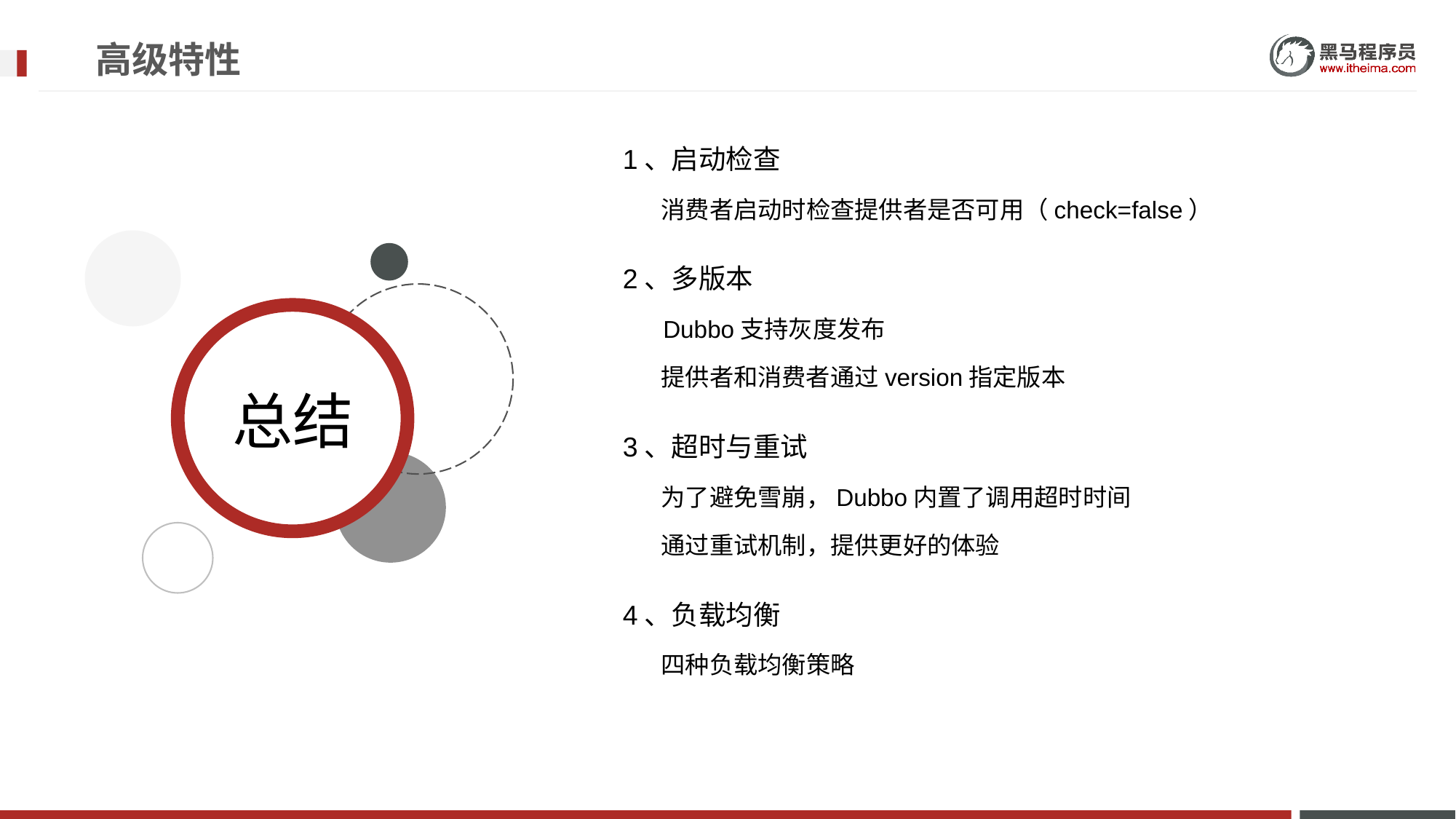

# 高级特性
1、启动检查
      消费者启动时检查提供者是否可用（check=false）
2、多版本
      Dubbo支持灰度发布
      提供者和消费者通过version指定版本
3、超时与重试
      为了避免雪崩，Dubbo内置了调用超时时间
      通过重试机制，提供更好的体验
4、负载均衡
      四种负载均衡策略